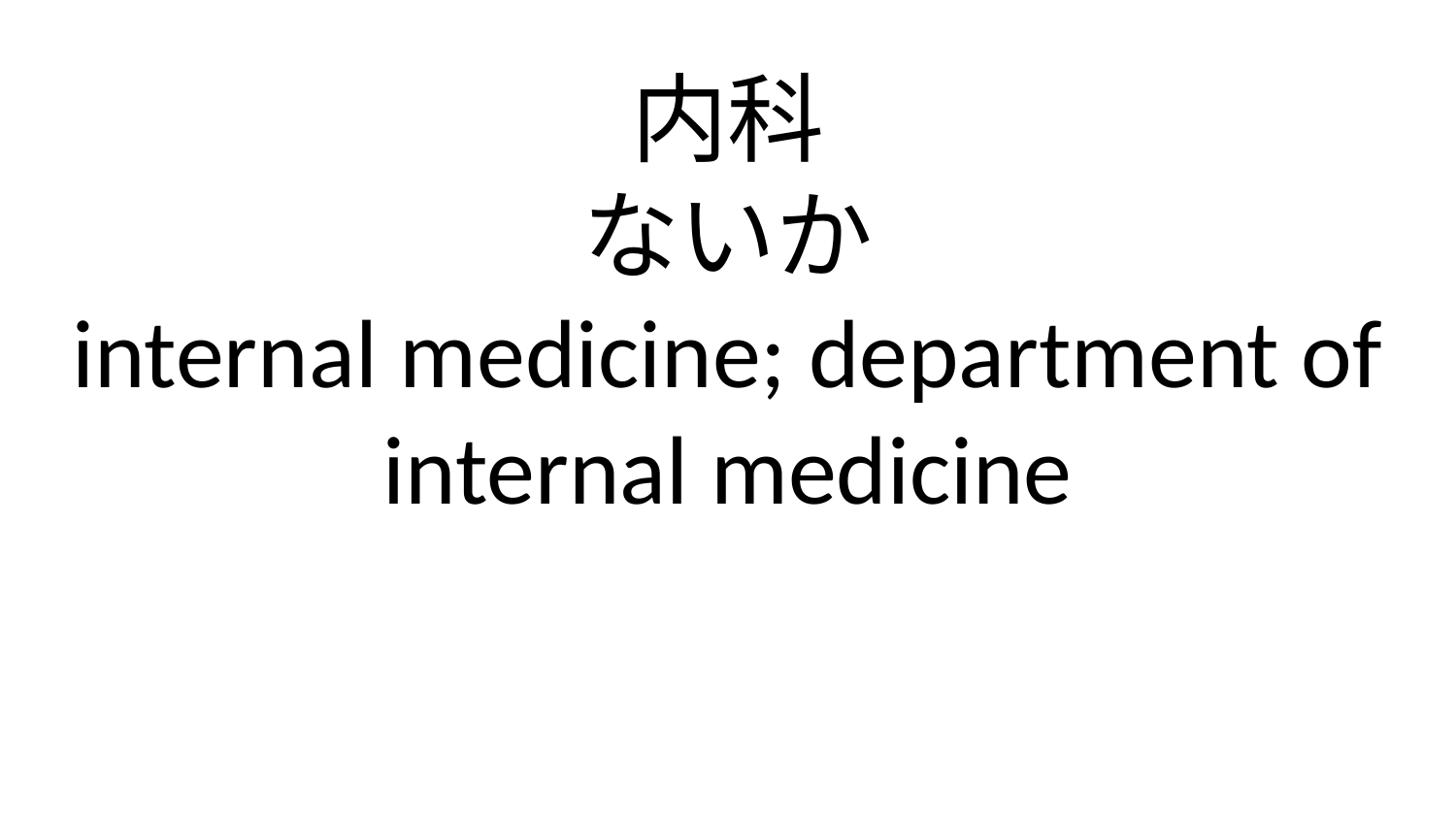

内科
ないか
internal medicine; department of internal medicine